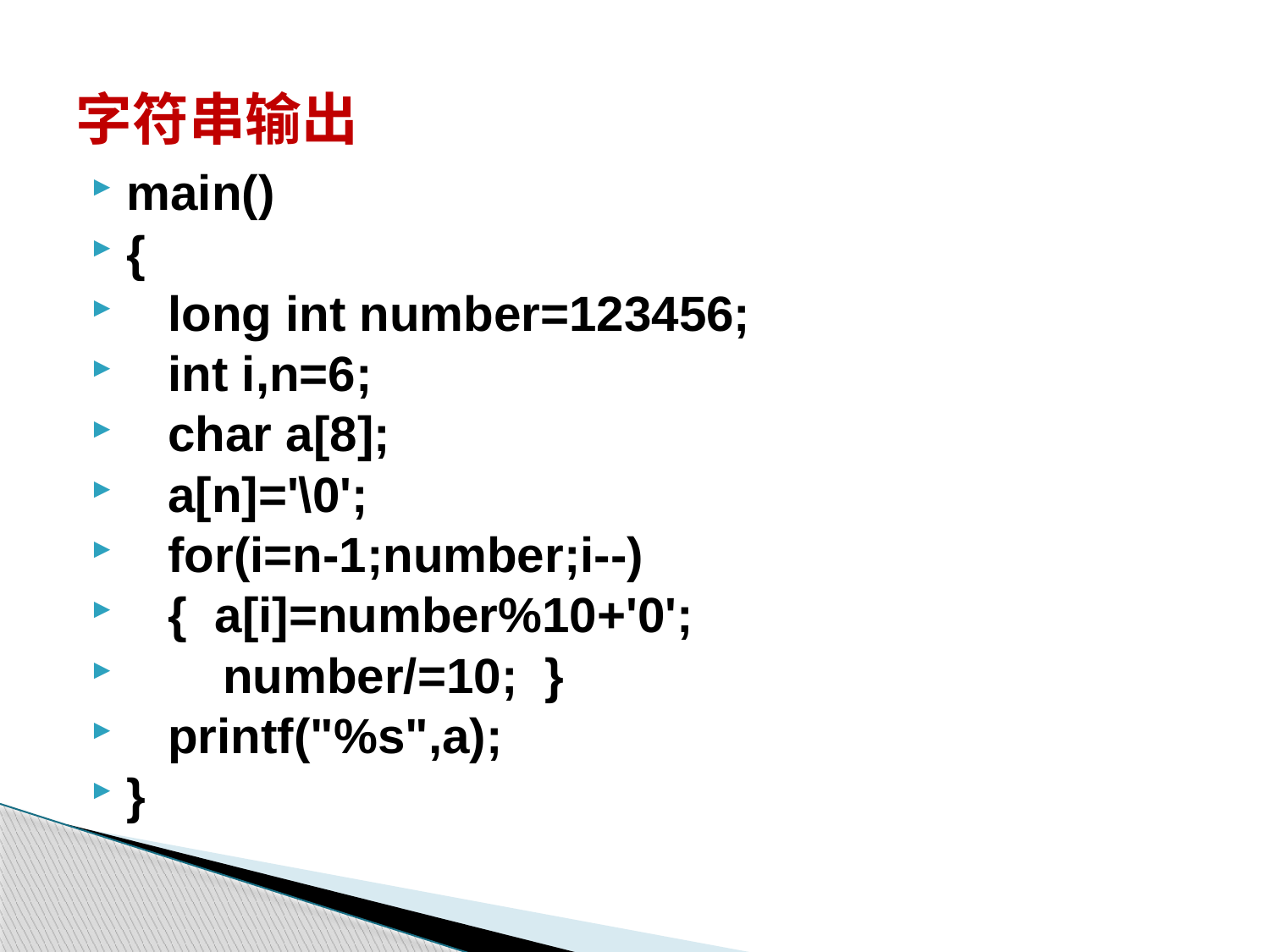

# 字符串输出
main()
{
   long int number=123456;
   int i,n=6;
   char a[8];
   a[n]='\0';
   for(i=n-1;number;i--)
   {  a[i]=number%10+'0';
       number/=10;  }
   printf("%s",a);
}